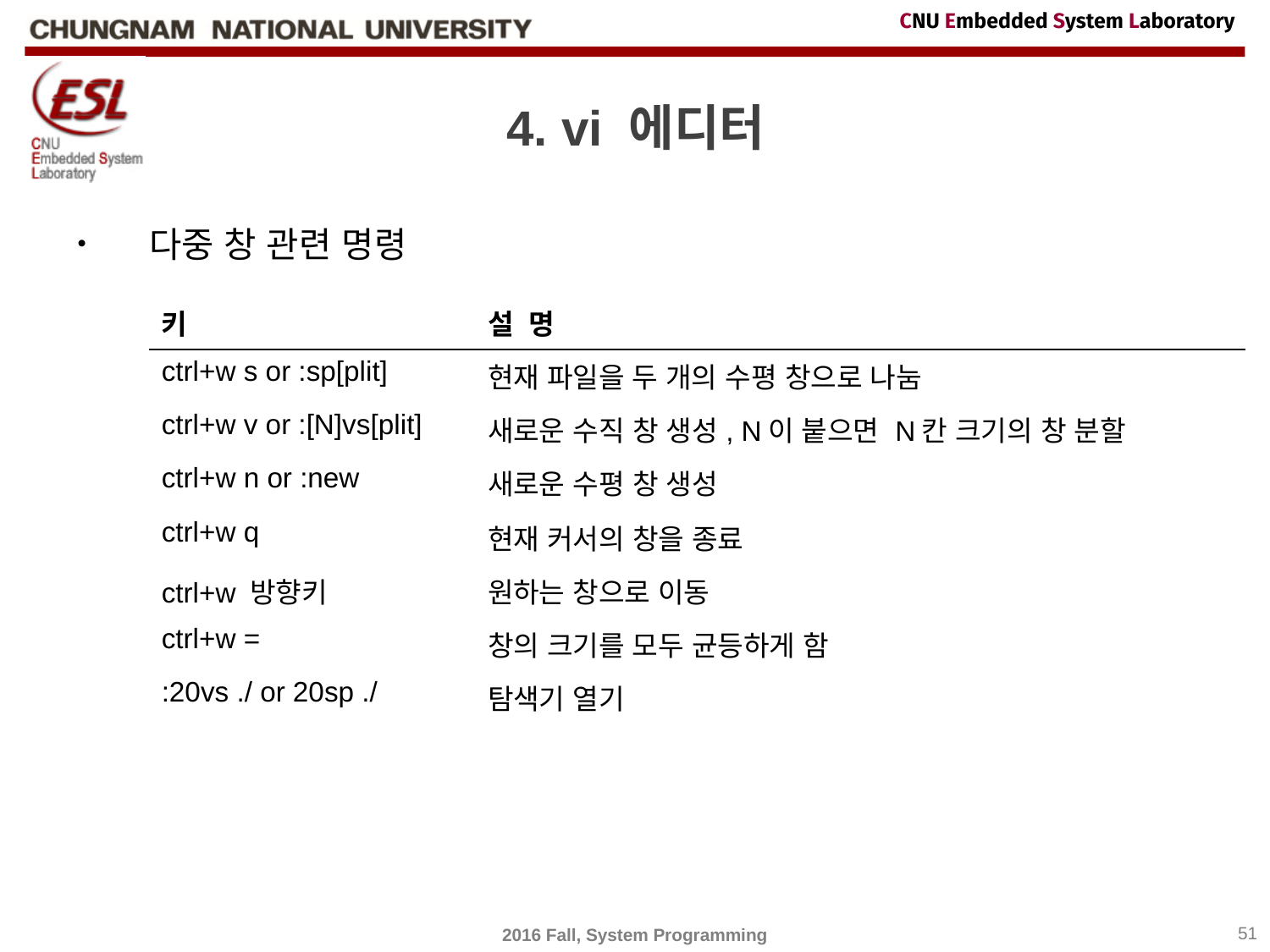

# 4. vi 에디터
다중 창 관련 명령

| 키 | 설 명 |
| --- | --- |
| ctrl+w s or :sp[plit] | 현재 파일을 두 개의 수평 창으로 나눔 |
| ctrl+w v or :[N]vs[plit] | 새로운 수직 창 생성, N이 붙으면 N칸 크기의 창 분할 |
| ctrl+w n or :new | 새로운 수평 창 생성 |
| ctrl+w q | 현재 커서의 창을 종료 |
| ctrl+w 방향키 | 원하는 창으로 이동 |
| ctrl+w = | 창의 크기를 모두 균등하게 함 |
| :20vs ./ or 20sp ./ | 탐색기 열기 |
2016 Fall, System Programming
51